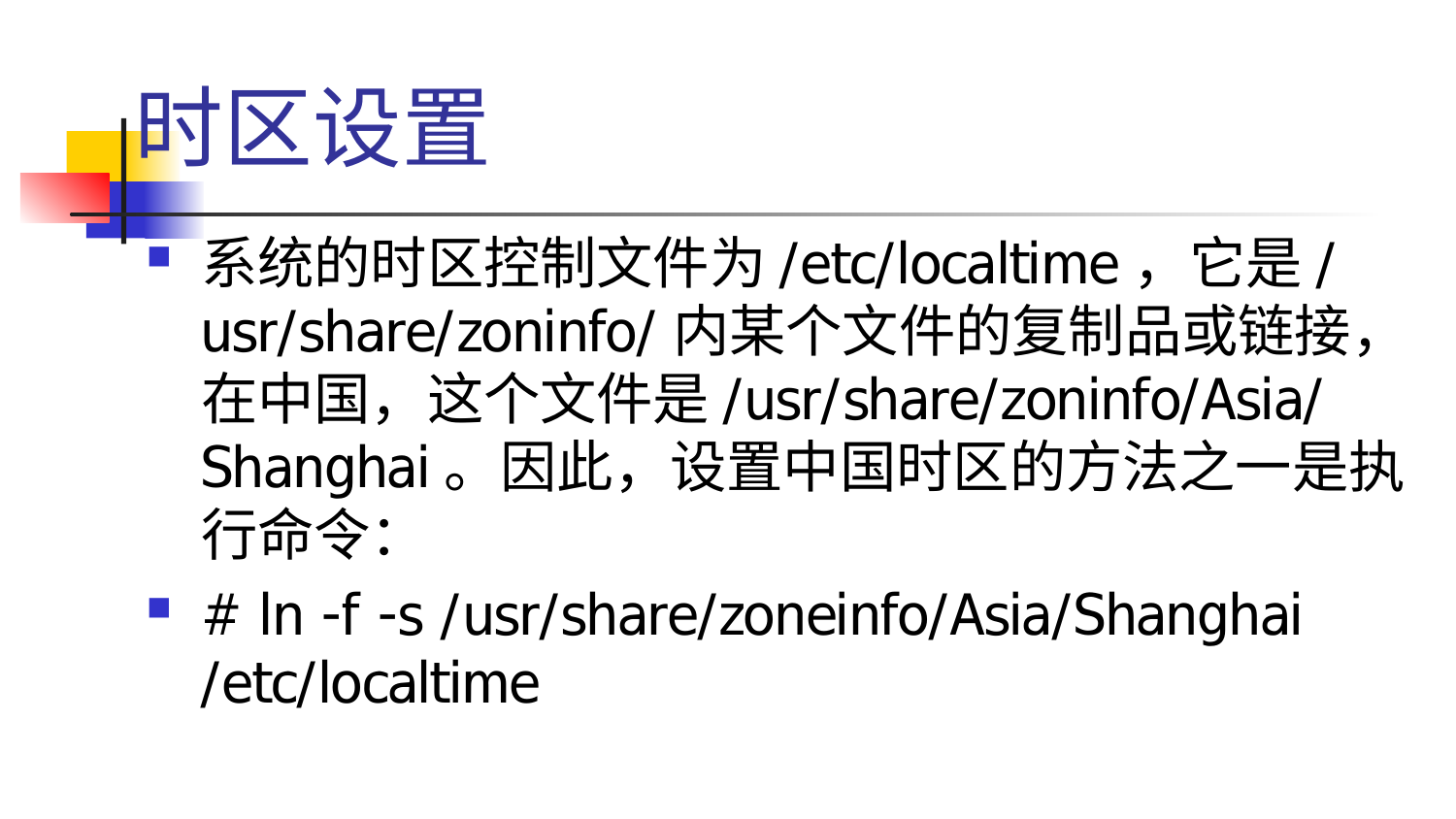

# 时区设置
系统的时区控制文件为/etc/localtime，它是/usr/share/zoninfo/内某个文件的复制品或链接，在中国，这个文件是/usr/share/zoninfo/Asia/Shanghai。因此，设置中国时区的方法之一是执行命令：
# ln -f -s /usr/share/zoneinfo/Asia/Shanghai /etc/localtime